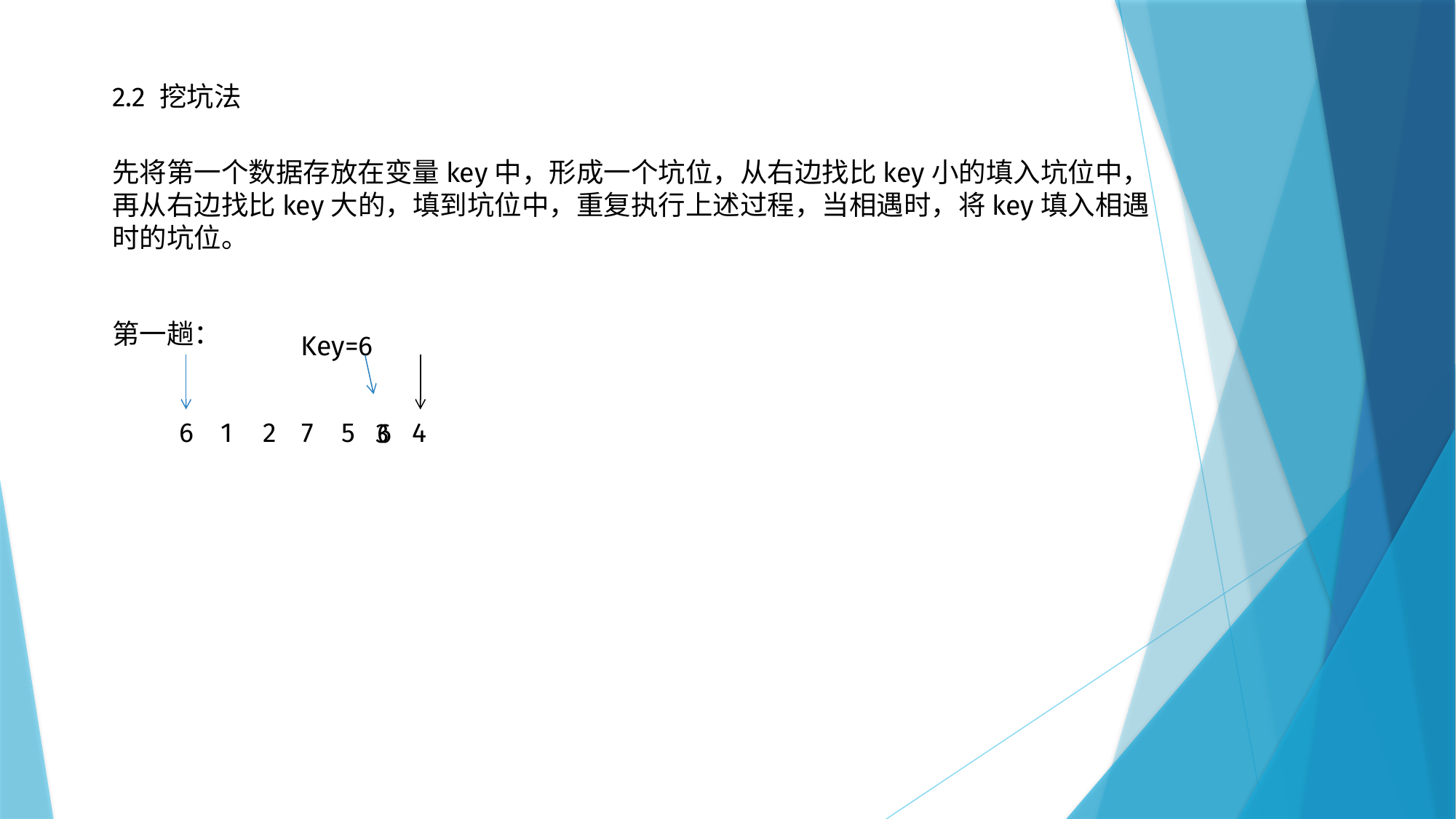

2.2 挖坑法
先将第一个数据存放在变量key中，形成一个坑位，从右边找比key小的填入坑位中，再从右边找比key大的，填到坑位中，重复执行上述过程，当相遇时，将key填入相遇时的坑位。
第一趟：
Key=6
6
1
2
7
5
4
3
6